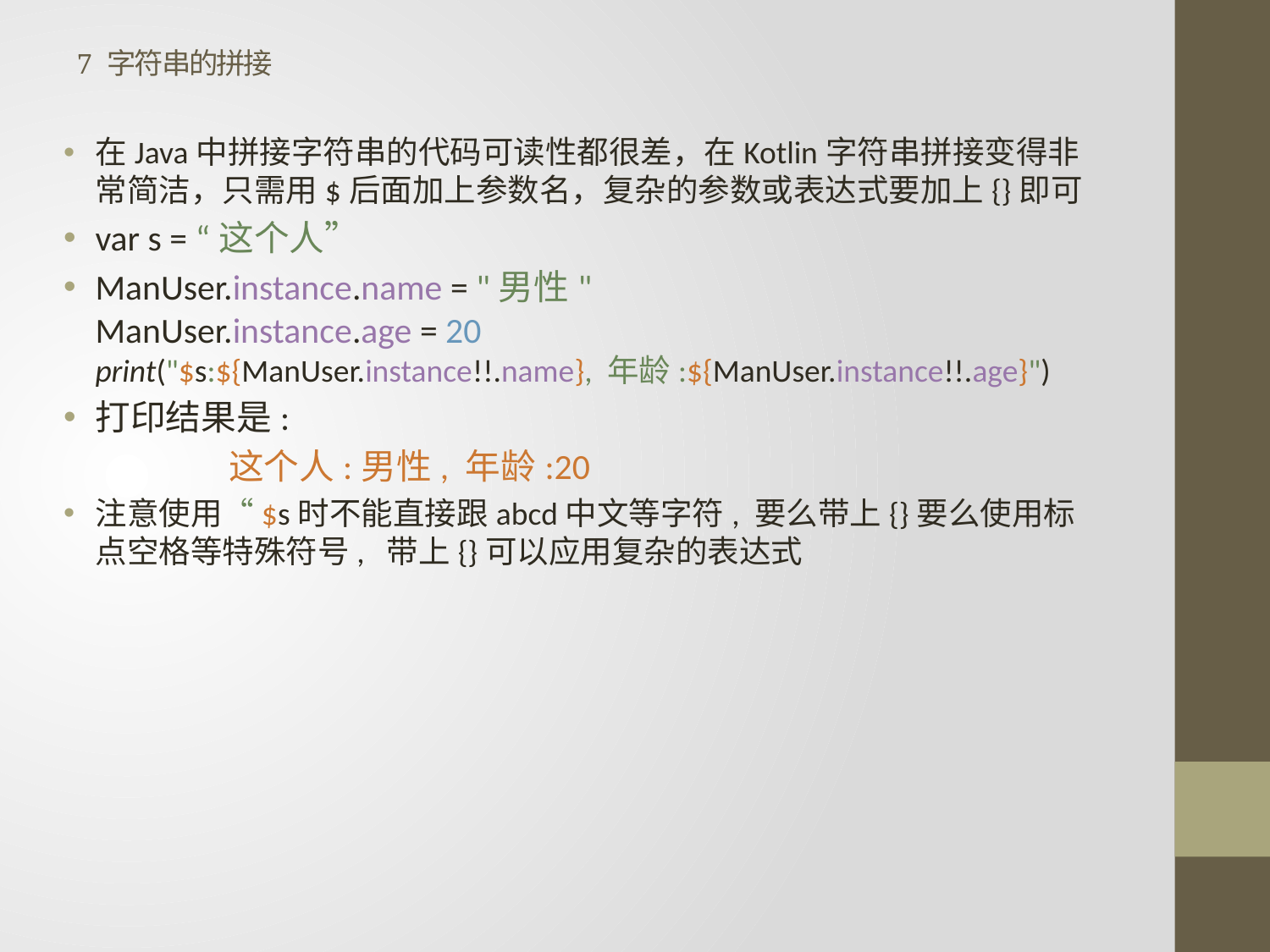

# 7  字符串的拼接
在Java中拼接字符串的代码可读性都很差，在Kotlin字符串拼接变得非常简洁，只需用$后面加上参数名，复杂的参数或表达式要加上{}即可
var s = “这个人”
ManUser.instance.name = "男性"
ManUser.instance.age = 20
print("$s:${ManUser.instance!!.name}, 年龄:${ManUser.instance!!.age}")
打印结果是:
                    这个人:男性, 年龄:20
注意使用“$s时不能直接跟abcd中文等字符, 要么带上{}要么使用标点空格等特殊符号,  带上{}可以应用复杂的表达式